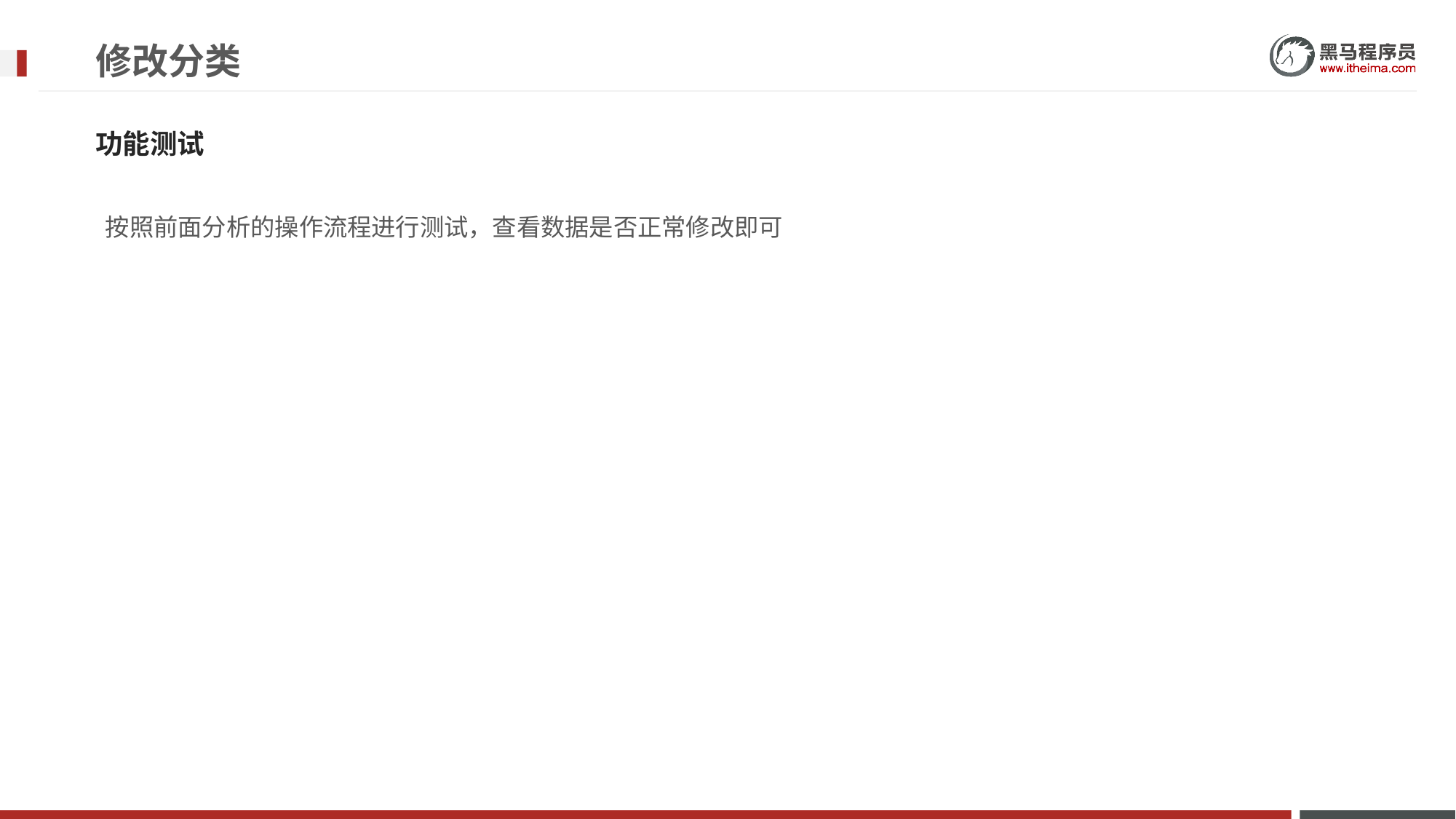

# 修改分类
功能测试
按照前面分析的操作流程进行测试，查看数据是否正常修改即可